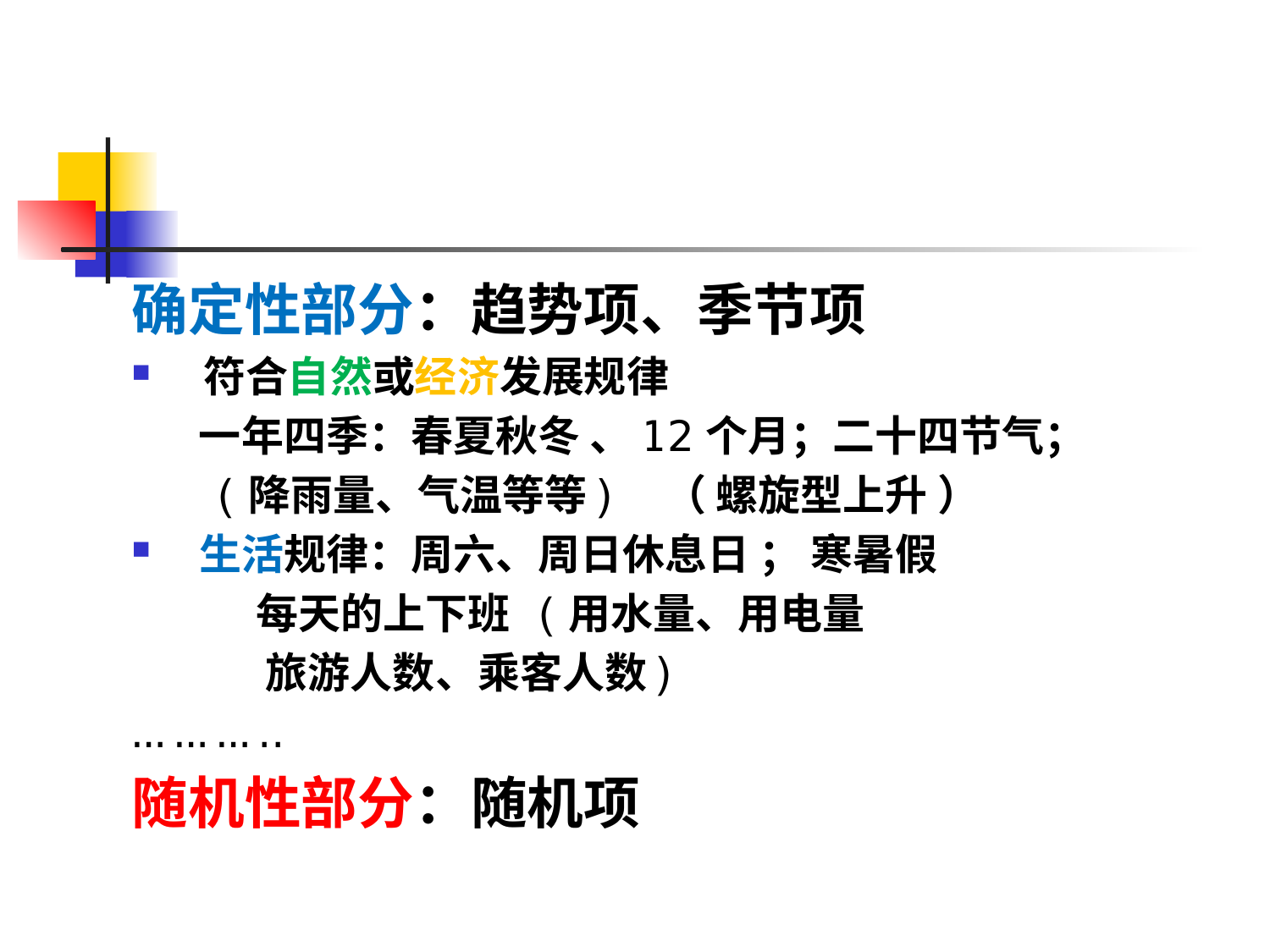

确定性部分：趋势项、季节项
符合自然或经济发展规律
      一年四季：春夏秋冬 、12个月；二十四节气；
       (降雨量、气温等等)   （ 螺旋型上升 ）
 生活规律：周六、周日休息日 ； 寒暑假
            每天的上下班  (用水量、用电量
             旅游人数、乘客人数)
………..
随机性部分：随机项